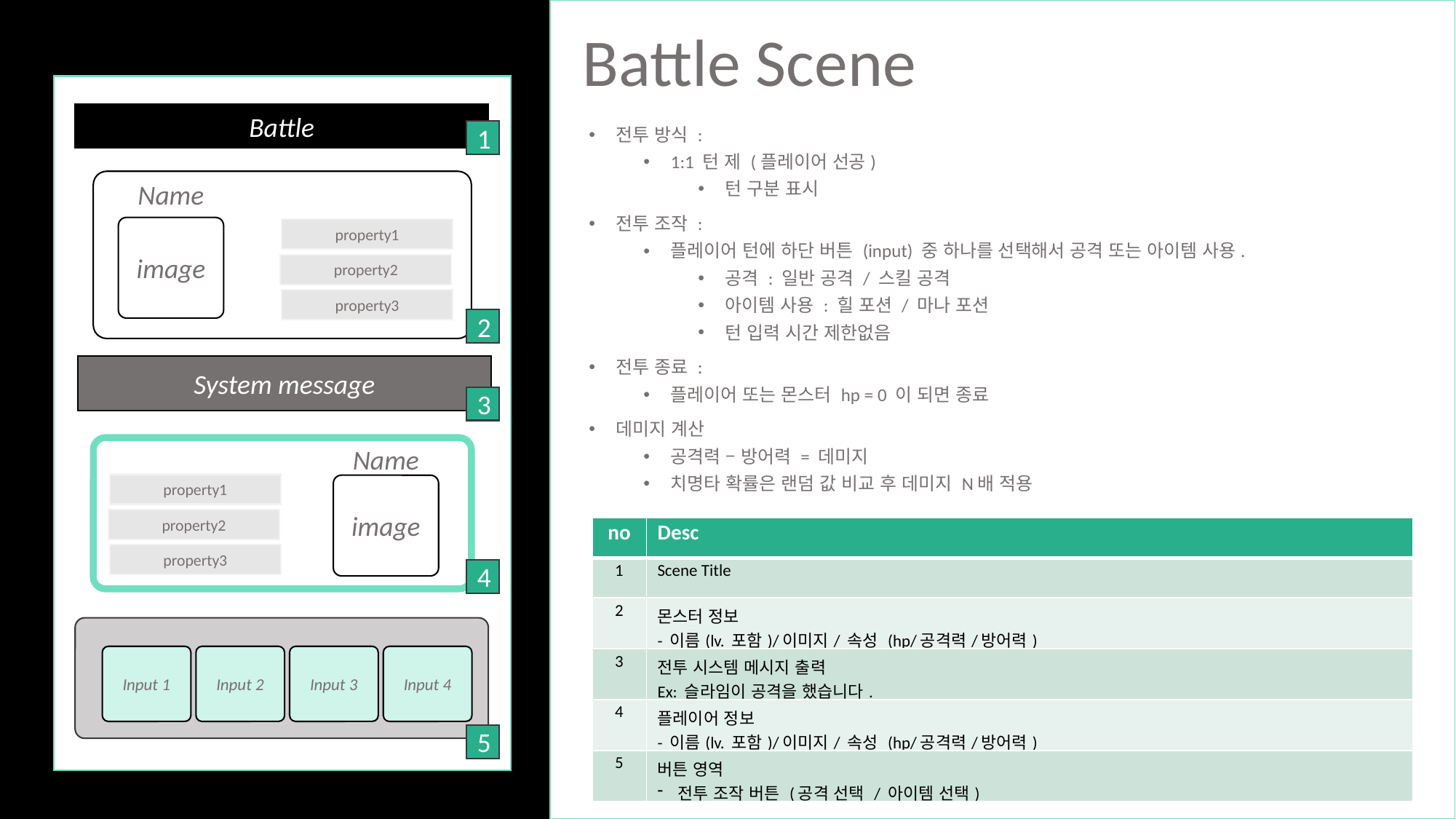

Battle Scene

Battle
전투 방식 :
1:1 턴 제 (플레이어 선공)
턴 구분 표시
전투 조작 :
플레이어 턴에 하단 버튼 (input) 중 하나를 선택해서 공격 또는 아이템 사용.
공격 : 일반 공격 / 스킬 공격
아이템 사용 : 힐 포션 / 마나 포션
턴 입력 시간 제한없음
전투 종료 :
플레이어 또는 몬스터 hp = 0 이 되면 종료
데미지 계산
공격력 – 방어력 = 데미지
치명타 확률은 랜덤 값 비교 후 데미지 N배 적용

1

Name
image
property1
property2
property3
2
System message
3
Name

property1
image
property2
| no | Desc |
| --- | --- |
| 1 | Scene Title |
| 2 | 몬스터 정보 - 이름(lv. 포함)/이미지/ 속성 (hp/공격력/방어력) |
| 3 | 전투 시스템 메시지 출력 Ex: 슬라임이 공격을 했습니다. |
| 4 | 플레이어 정보 - 이름(lv. 포함)/이미지/ 속성 (hp/공격력/방어력) |
| 5 | 버튼 영역 전투 조작 버튼 (공격 선택 / 아이템 선택) |
property3
4

Input 1
Input 2
Input 3
Input 4
5